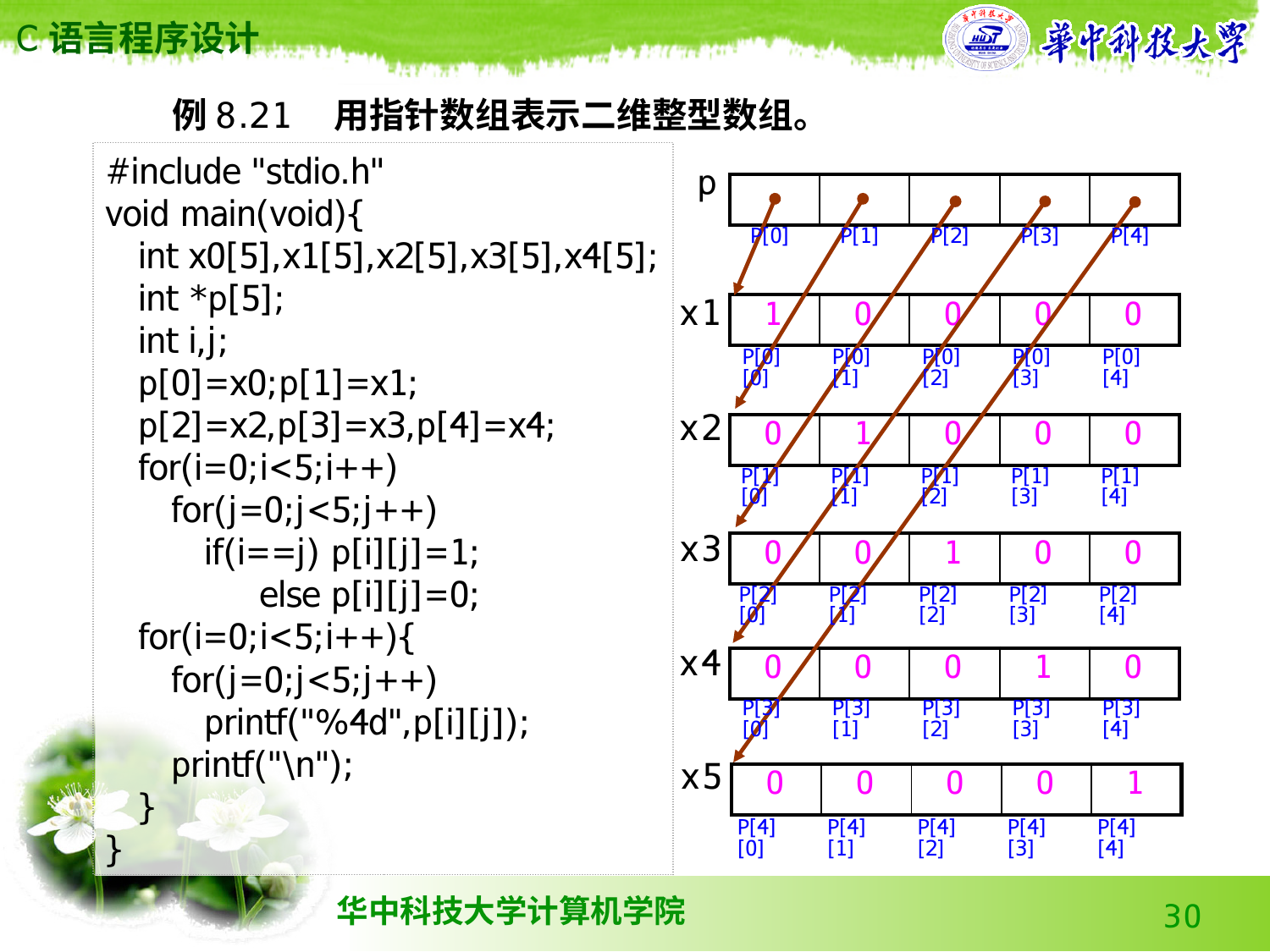

例8.21   用指针数组表示二维整型数组。
#include "stdio.h"
void main(void){
   int x0[5],x1[5],x2[5],x3[5],x4[5];
   int *p[5];
   int i,j;
   p[0]=x0;p[1]=x1;
   p[2]=x2,p[3]=x3,p[4]=x4;
   for(i=0;i<5;i++)
      for(j=0;j<5;j++)
         if(i==j) p[i][j]=1;
              else p[i][j]=0;
   for(i=0;i<5;i++){
      for(j=0;j<5;j++)
         printf("%4d",p[i][j]);
      printf("\n");
   }
}

p
|  |  |  |  |  |
| --- | --- | --- | --- | --- |

| P[0] | P[1] | P[2] | P[3] | P[4] |
| --- | --- | --- | --- | --- |
x1
| 1 | 0 | 0 | 0 | 0 |
| --- | --- | --- | --- | --- |
| P[0][0] | P[0][1] | P[0][2] | P[0][3] | P[0][4] |
| --- | --- | --- | --- | --- |
x2
| 0 | 1 | 0 | 0 | 0 |
| --- | --- | --- | --- | --- |
| P[1][0] | P[1][1] | P[1][2] | P[1][3] | P[1][4] |
| --- | --- | --- | --- | --- |
x3
| 0 | 0 | 1 | 0 | 0 |
| --- | --- | --- | --- | --- |
| P[2][0] | P[2][1] | P[2][2] | P[2][3] | P[2][4] |
| --- | --- | --- | --- | --- |
x4
| 0 | 0 | 0 | 1 | 0 |
| --- | --- | --- | --- | --- |
| P[3][0] | P[3][1] | P[3][2] | P[3][3] | P[3][4] |
| --- | --- | --- | --- | --- |
x5
| 0 | 0 | 0 | 0 | 1 |
| --- | --- | --- | --- | --- |
| P[4][0] | P[4][1] | P[4][2] | P[4][3] | P[4][4] |
| --- | --- | --- | --- | --- |
30